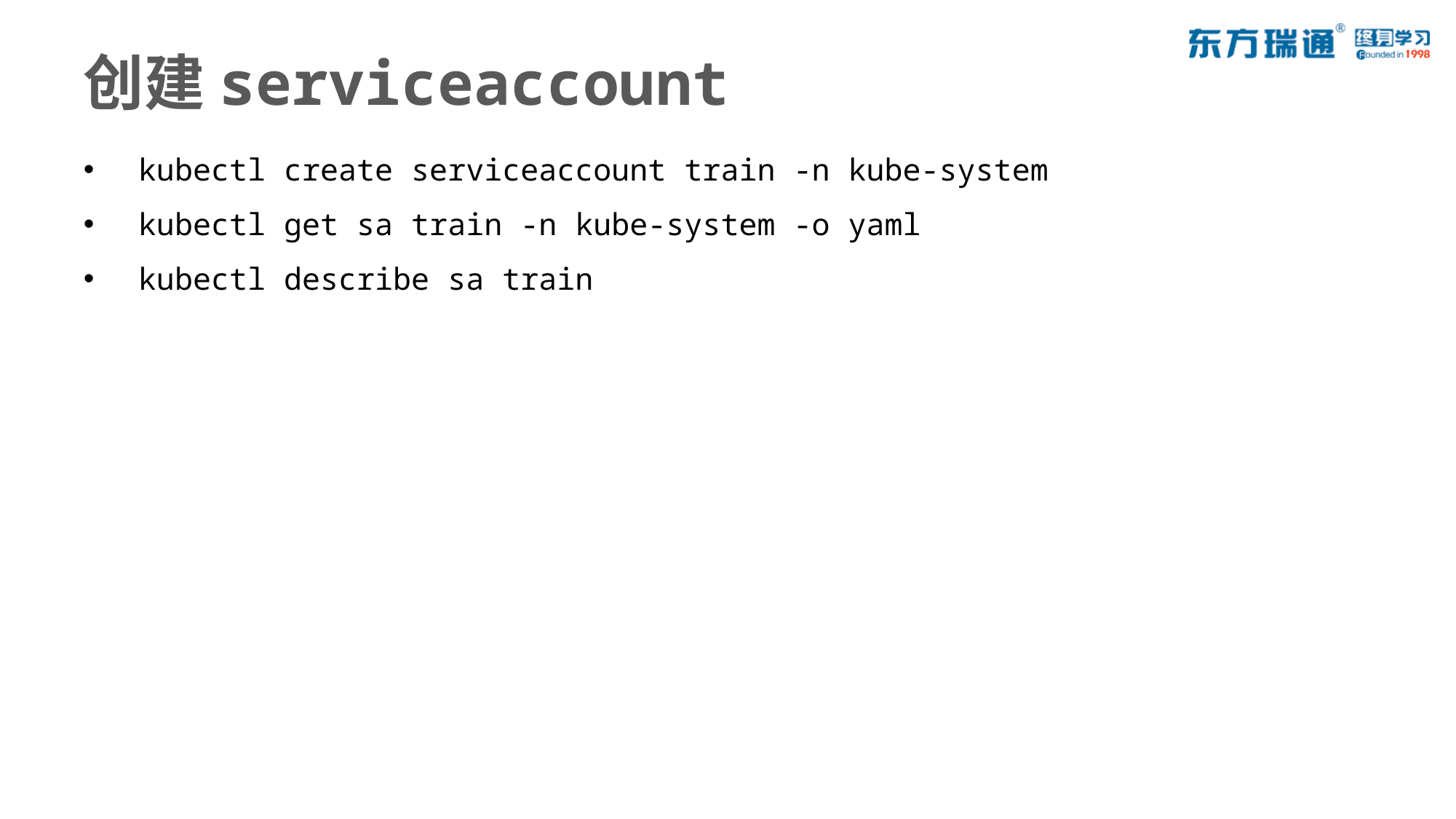

# 创建serviceaccount
kubectl create serviceaccount train -n kube-system
kubectl get sa train -n kube-system -o yaml
kubectl describe sa train